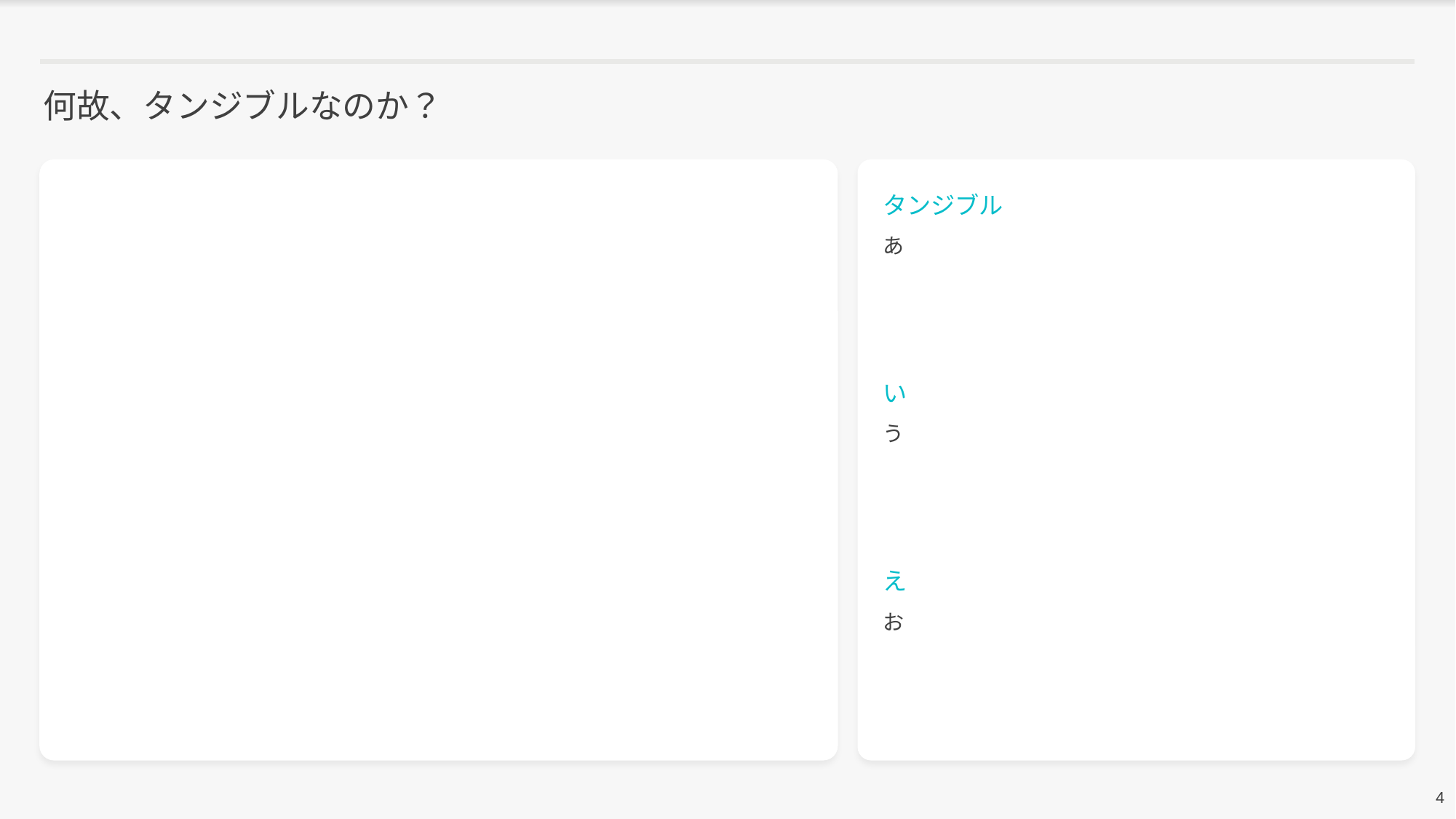

# 何故、タンジブルなのか？
タンジブル
あ
い
う
え
お
4